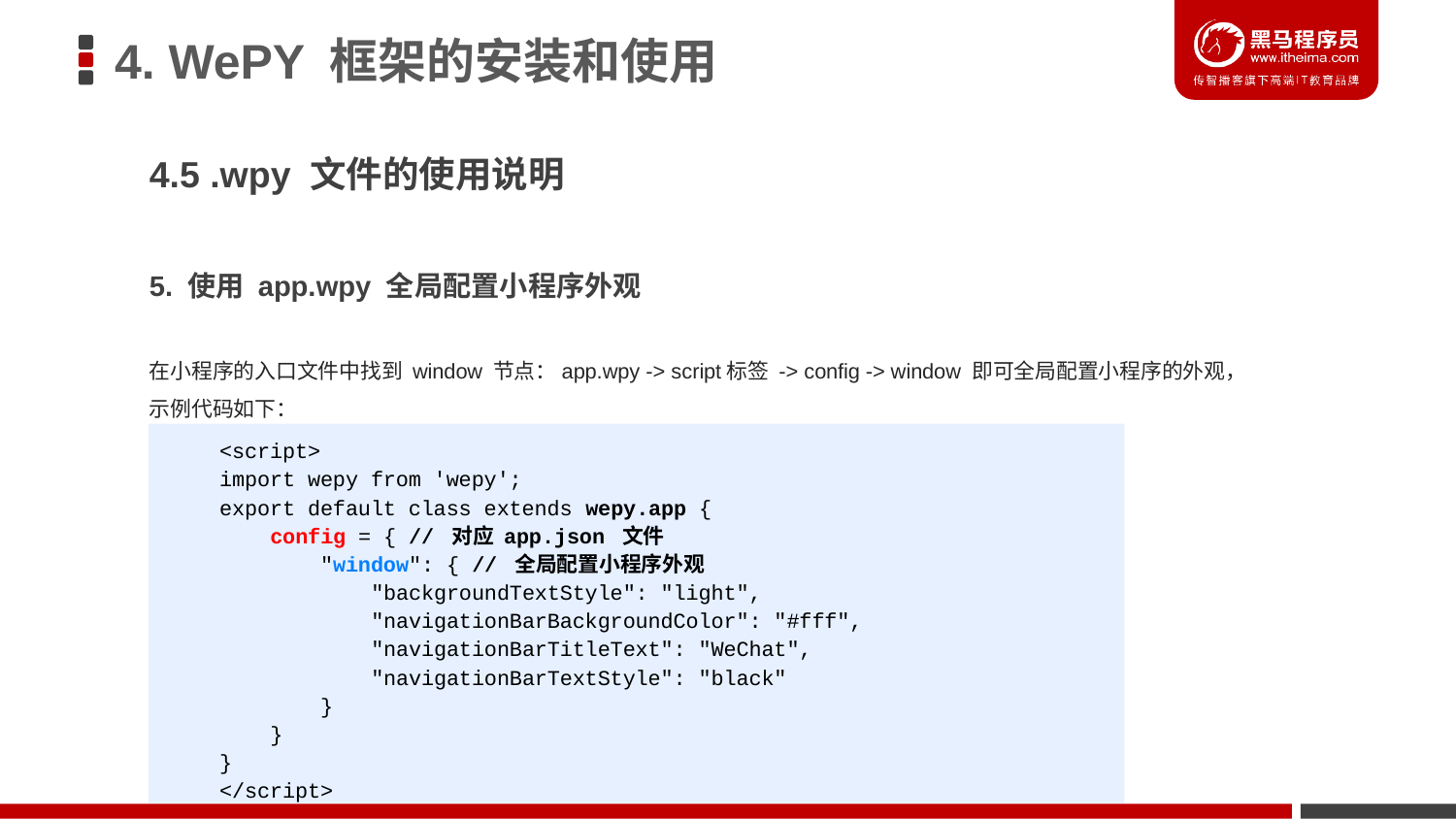

# 4. WePY 框架的安装和使用
4.5 .wpy 文件的使用说明
5. 使用 app.wpy 全局配置小程序外观
在小程序的入口文件中找到 window 节点：app.wpy -> script标签 -> config -> window 即可全局配置小程序的外观，示例代码如下：

<script>
import wepy from 'wepy';
export default class extends wepy.app {
    config = { // 对应 app.json 文件
        "window": { // 全局配置小程序外观
            "backgroundTextStyle": "light",
            "navigationBarBackgroundColor": "#fff",
            "navigationBarTitleText": "WeChat",
            "navigationBarTextStyle": "black"
        }
    }
}
</script>